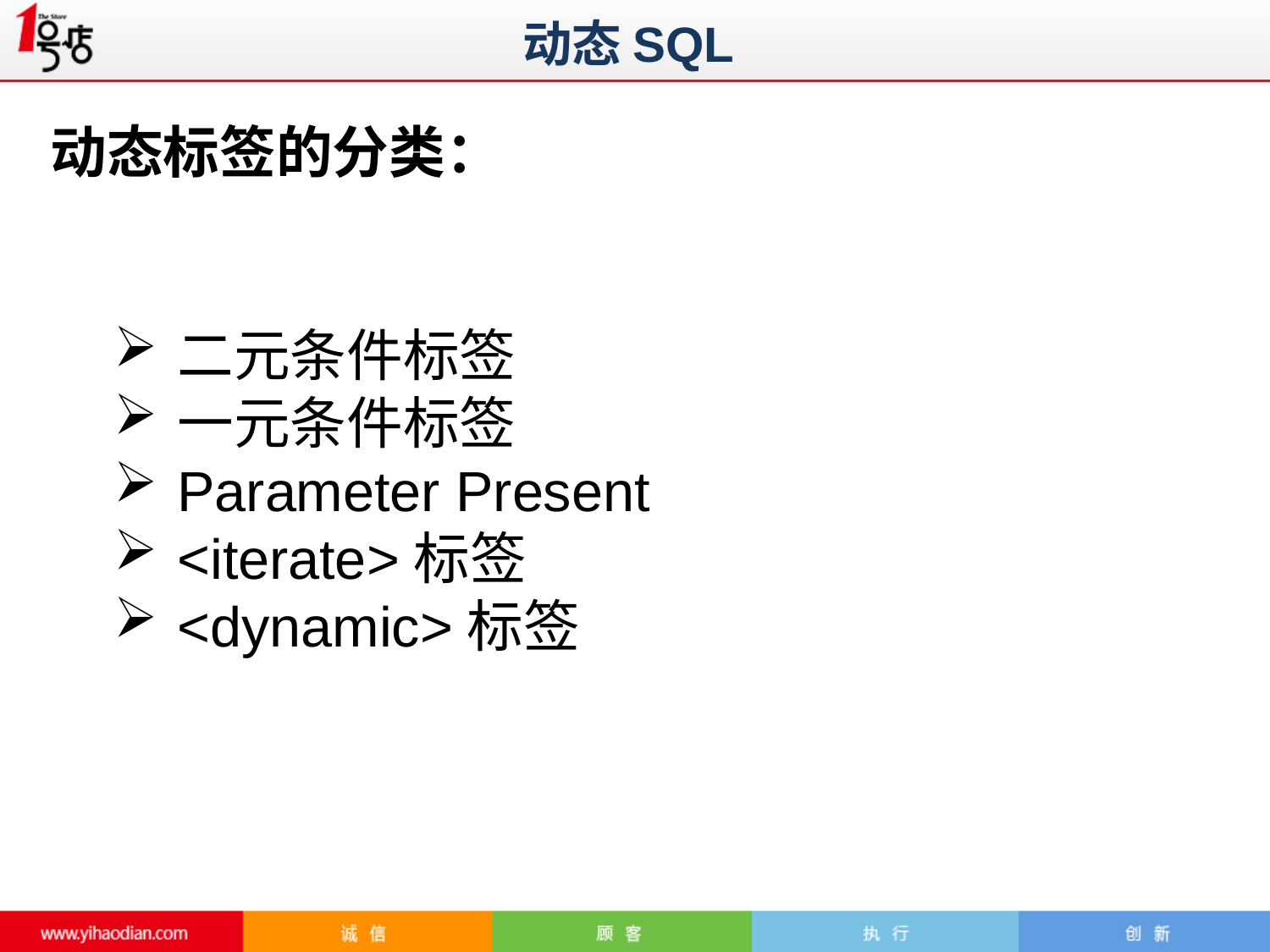

动态SQL
动态标签的分类：

二元条件标签
一元条件标签
Parameter Present
<iterate>标签
<dynamic>标签